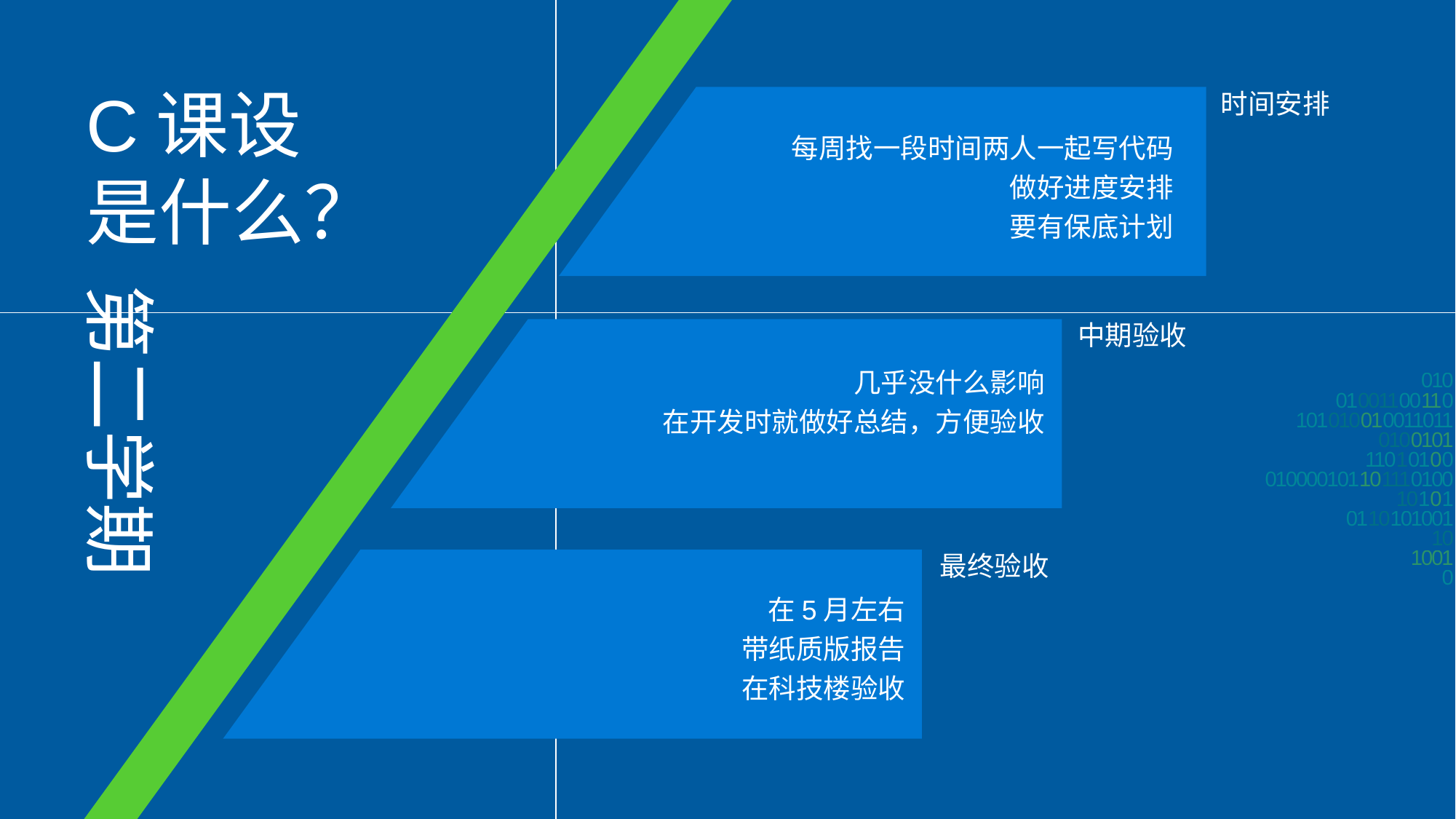

C课设
是什么？

时间安排
每周找一段时间两人一起写代码
做好进度安排
要有保底计划
第二学期
中期验收

几乎没什么影响
在开发时就做好总结，方便验收
010
01001100110
101010010011011
0100101
11010100
010000101101110100
10101
0110101001
10
1001
0
最终验收

在5月左右
带纸质版报告
在科技楼验收